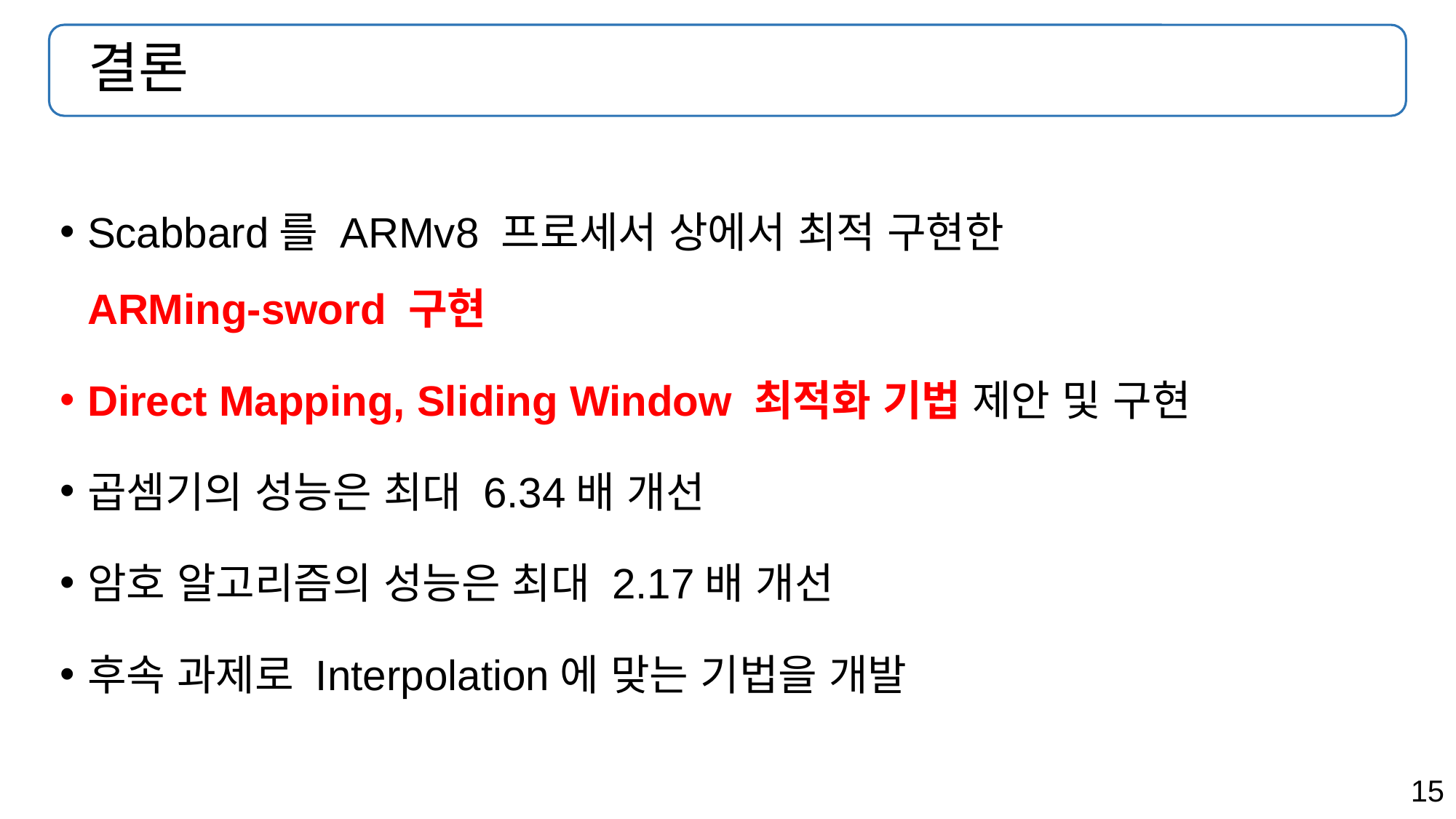

# 결론
Scabbard를 ARMv8 프로세서 상에서 최적 구현한
ARMing-sword 구현
Direct Mapping, Sliding Window 최적화 기법 제안 및 구현
곱셈기의 성능은 최대 6.34배 개선
암호 알고리즘의 성능은 최대 2.17배 개선
후속 과제로 Interpolation에 맞는 기법을 개발